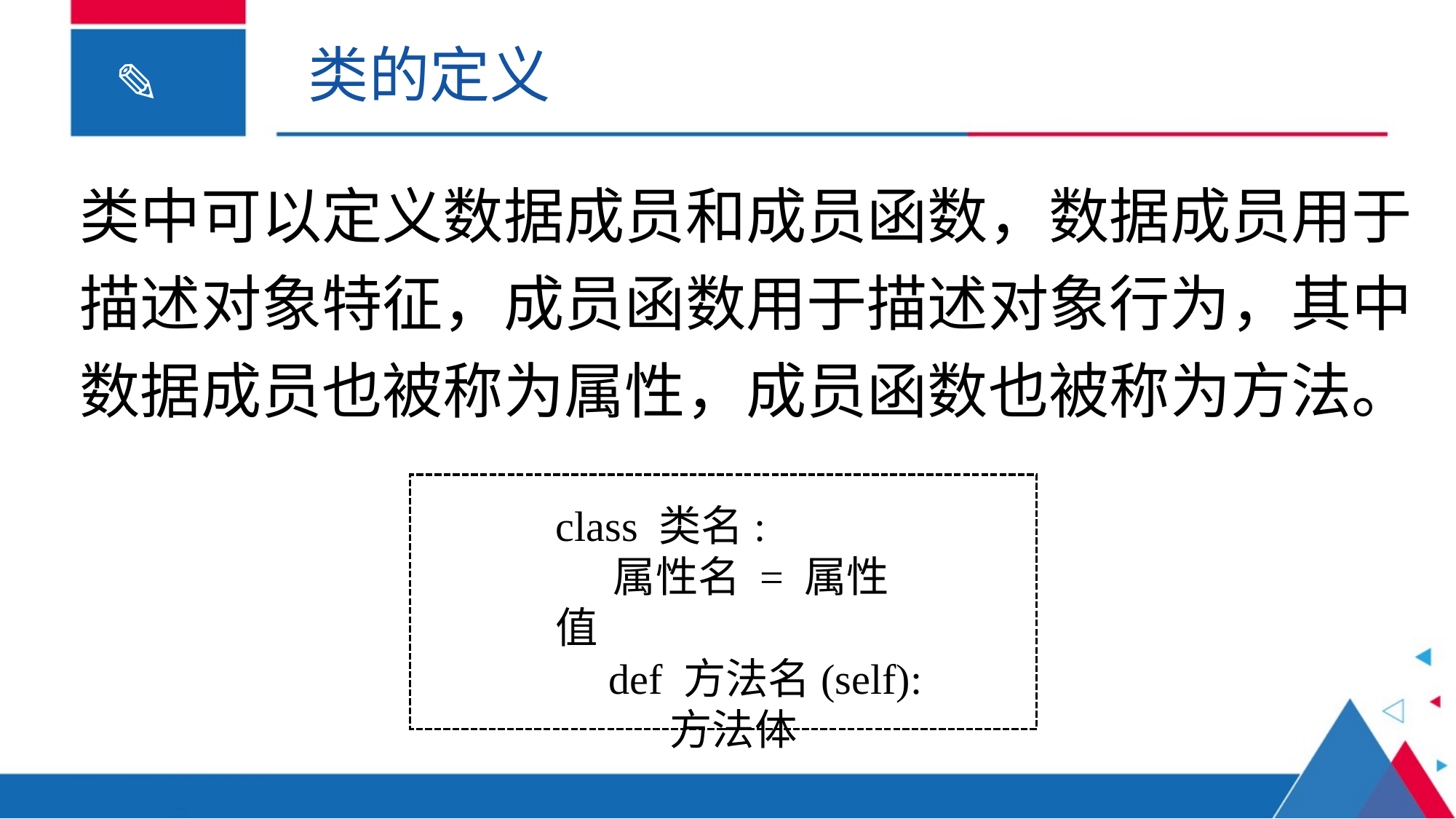

类的定义
类中可以定义数据成员和成员函数，数据成员用于描述对象特征，成员函数用于描述对象行为，其中数据成员也被称为属性，成员函数也被称为方法。

class 类名:
     属性名 = 属性值
     def 方法名(self):
           方法体